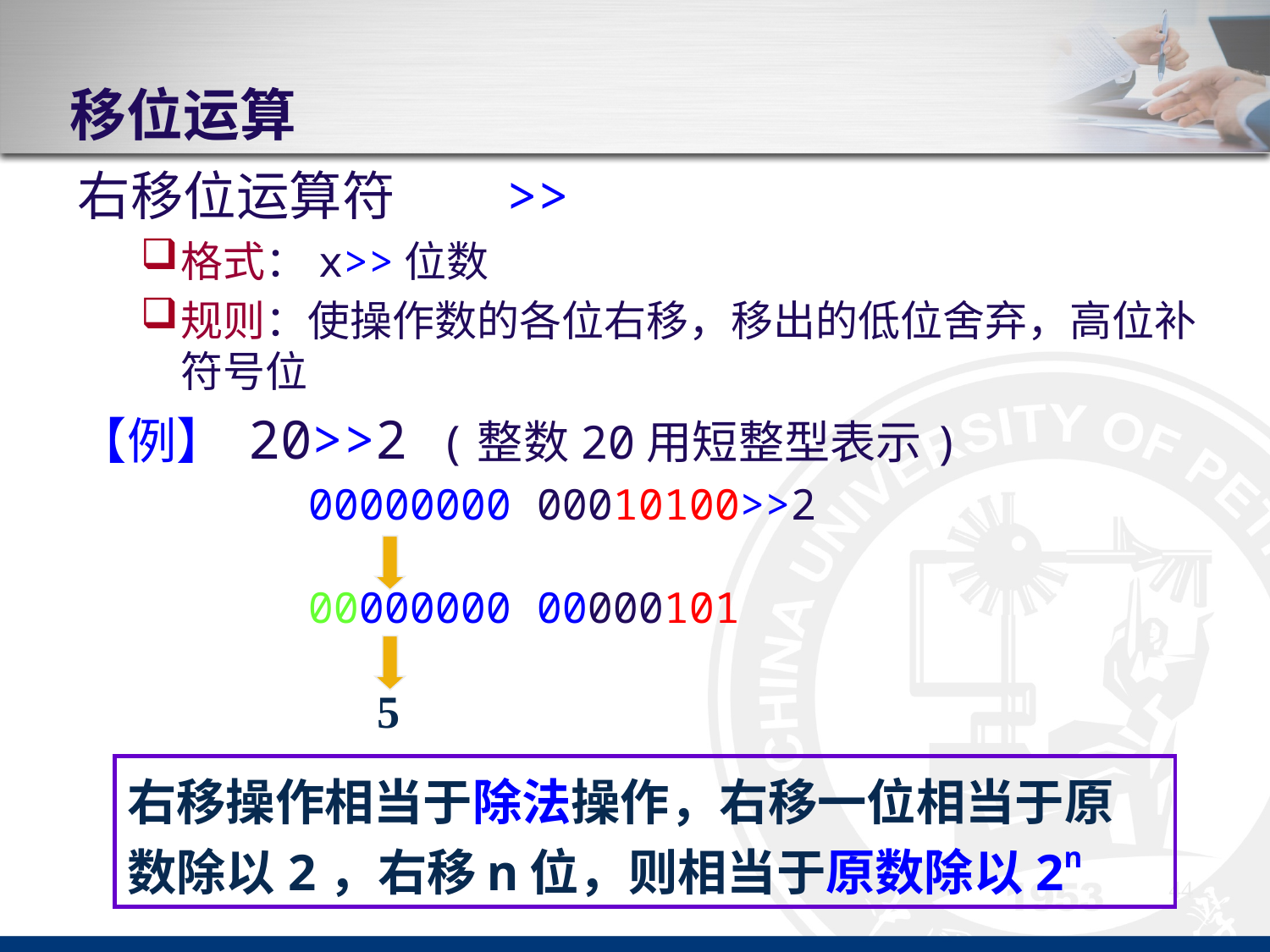

# 移位运算
右移位运算符 	>>
格式：x>>位数
规则：使操作数的各位右移，移出的低位舍弃，高位补符号位
【例】 20>>2 (整数20用短整型表示)
		00000000 00010100>>2

		00000000 00000101

5
右移操作相当于除法操作，右移一位相当于原数除以2，右移n位，则相当于原数除以2n
44